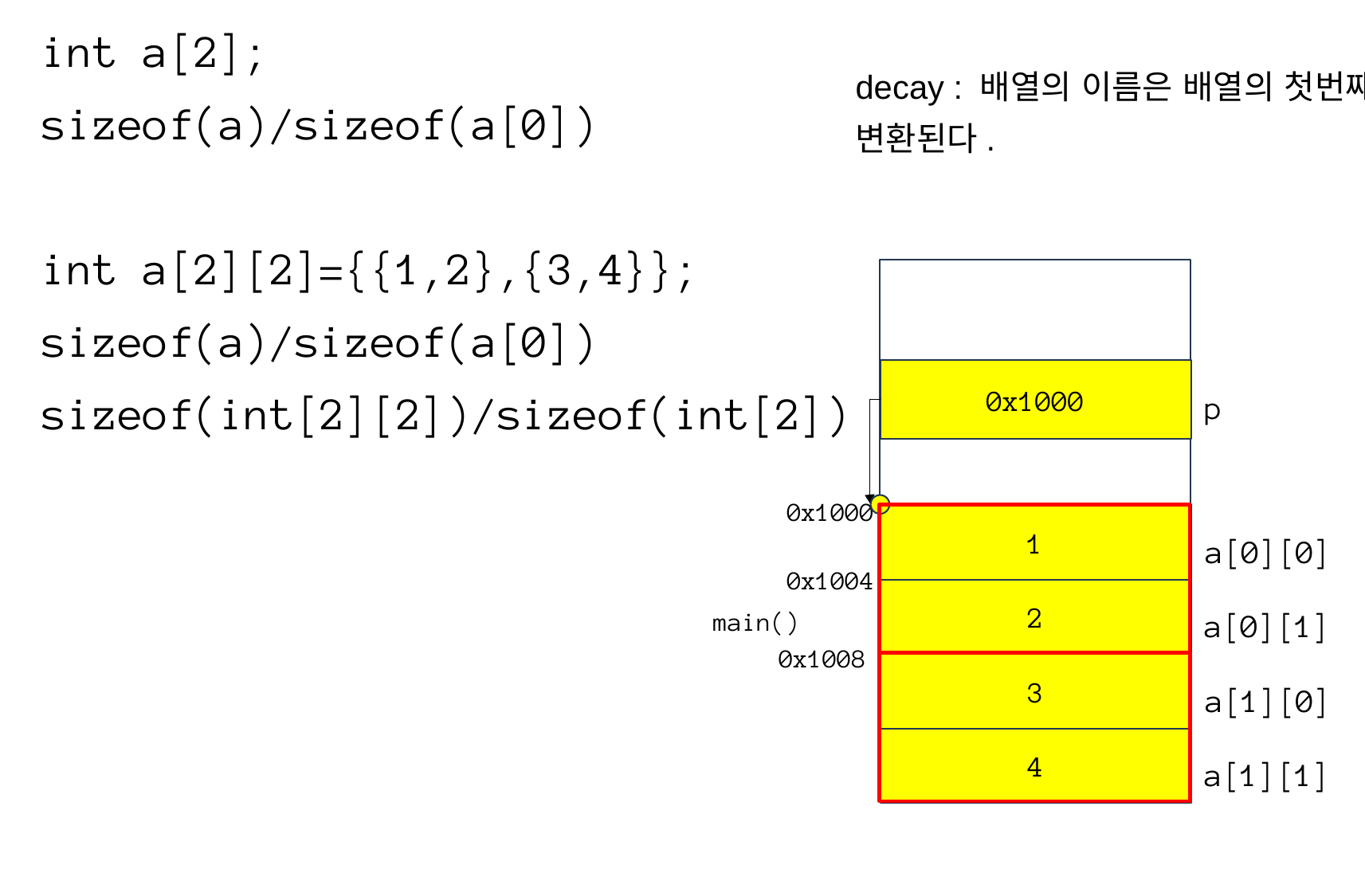

int a[2];
sizeof(a)/sizeof(a[0])

int a[2][2]={{1,2},{3,4}};
sizeof(a)/sizeof(a[0])
sizeof(int[2][2])/sizeof(int[2])

decay : 배열의 이름은 배열의 첫번째 원소의 주소로
변환된다.

0x1000
p
0x1000

1
a[0][0]
0x1004
2
a[0][1]
main()
0x1008

3
a[1][0]
4
a[1][1]